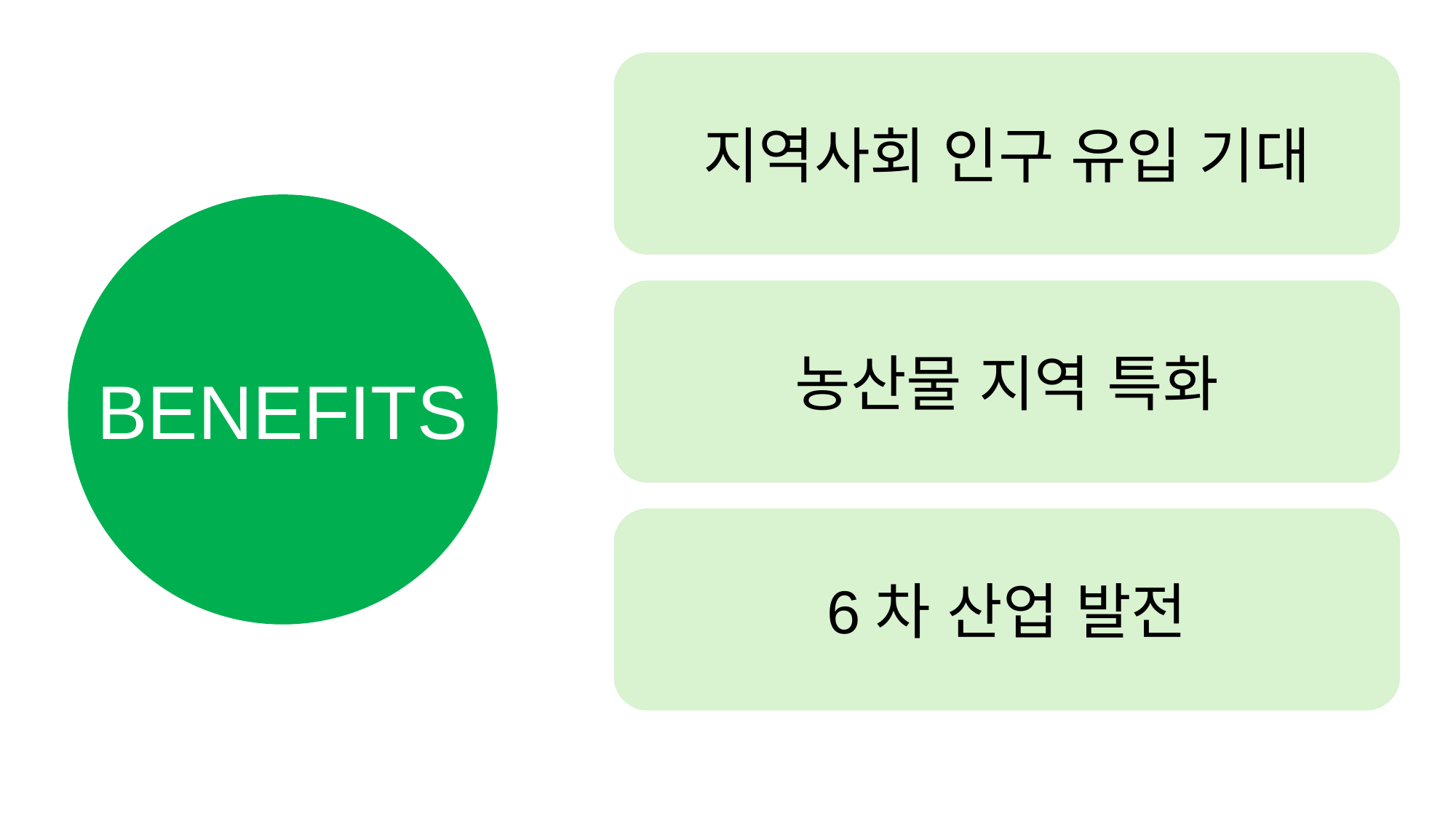

지역사회 인구 유입 기대

농산물 지역 특화
BENEFITS
6차 산업 발전